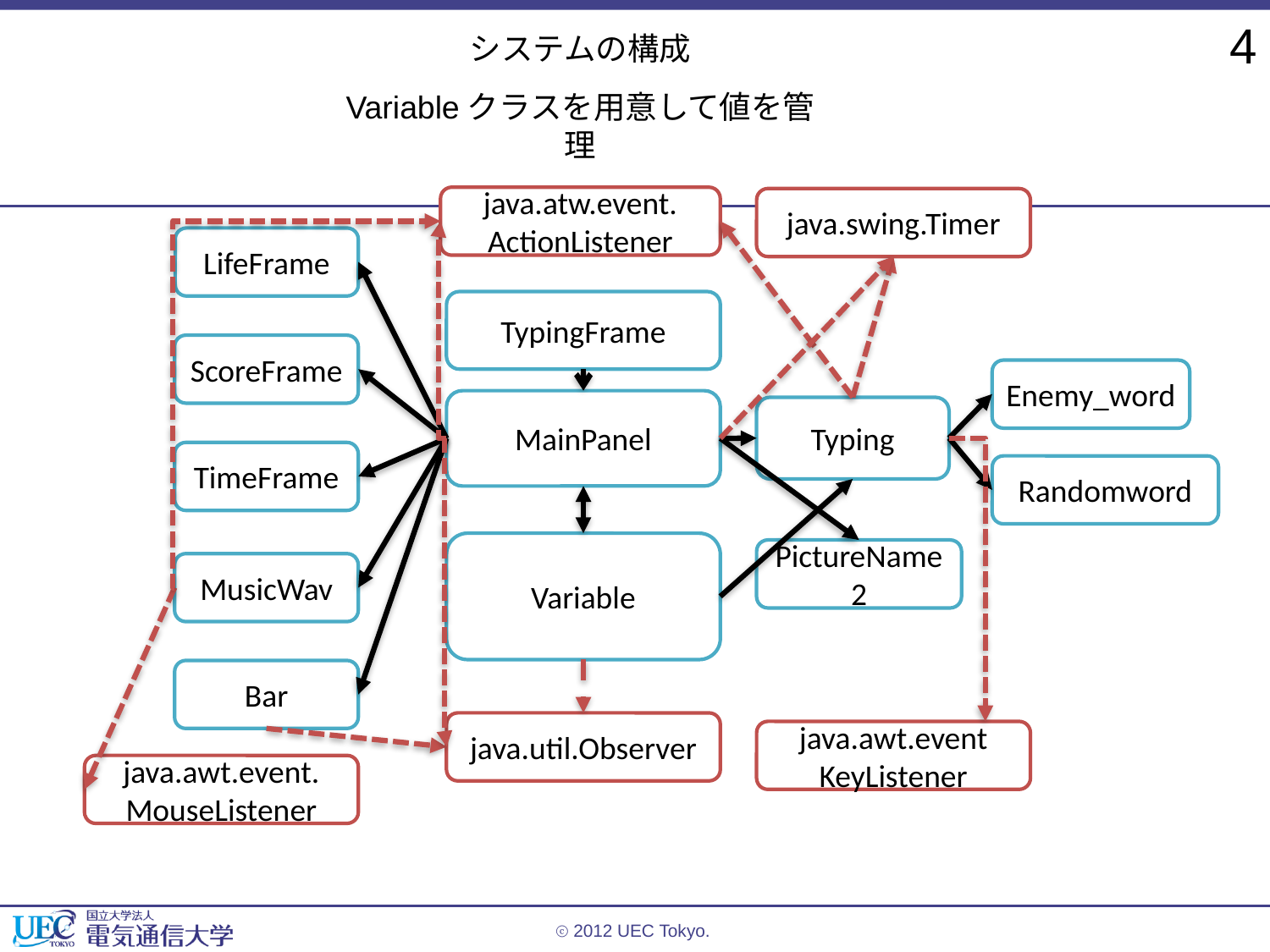

システムの構成
Variableクラスを用意して値を管理
java.atw.event.
ActionListener
java.swing.Timer
LifeFrame
TypingFrame
ScoreFrame
Enemy_word
MainPanel
Typing
TimeFrame
Randomword
Variable
PictureName2
MusicWav
Bar
java.util.Observer
java.awt.event
KeyListener
java.awt.event.
MouseListener